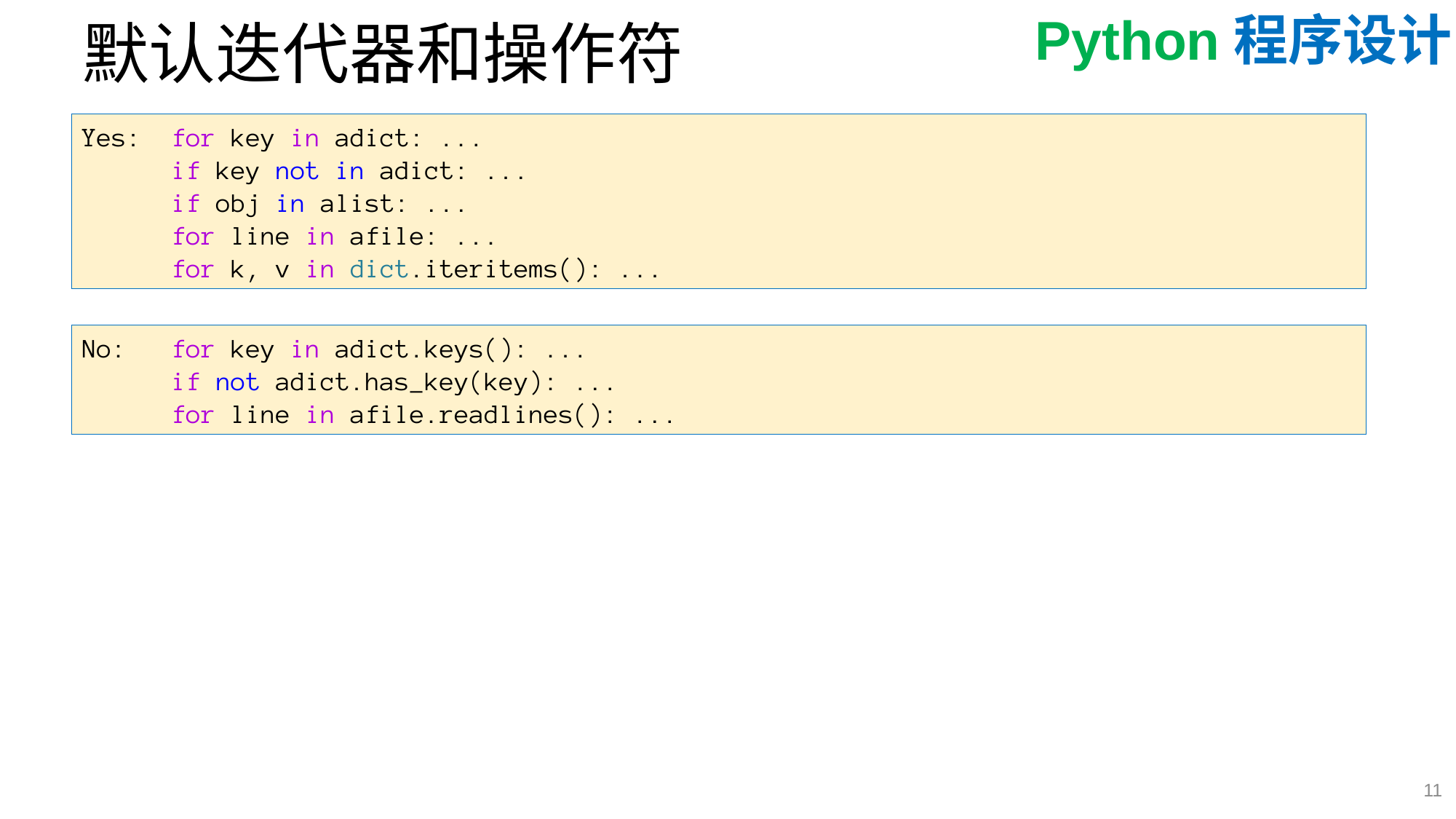

# 默认迭代器和操作符
Yes:  for key in adict: ...
      if key not in adict: ...
      if obj in alist: ...
      for line in afile: ...
      for k, v in dict.iteritems(): ...
No:   for key in adict.keys(): ...
      if not adict.has_key(key): ...
      for line in afile.readlines(): ...
11